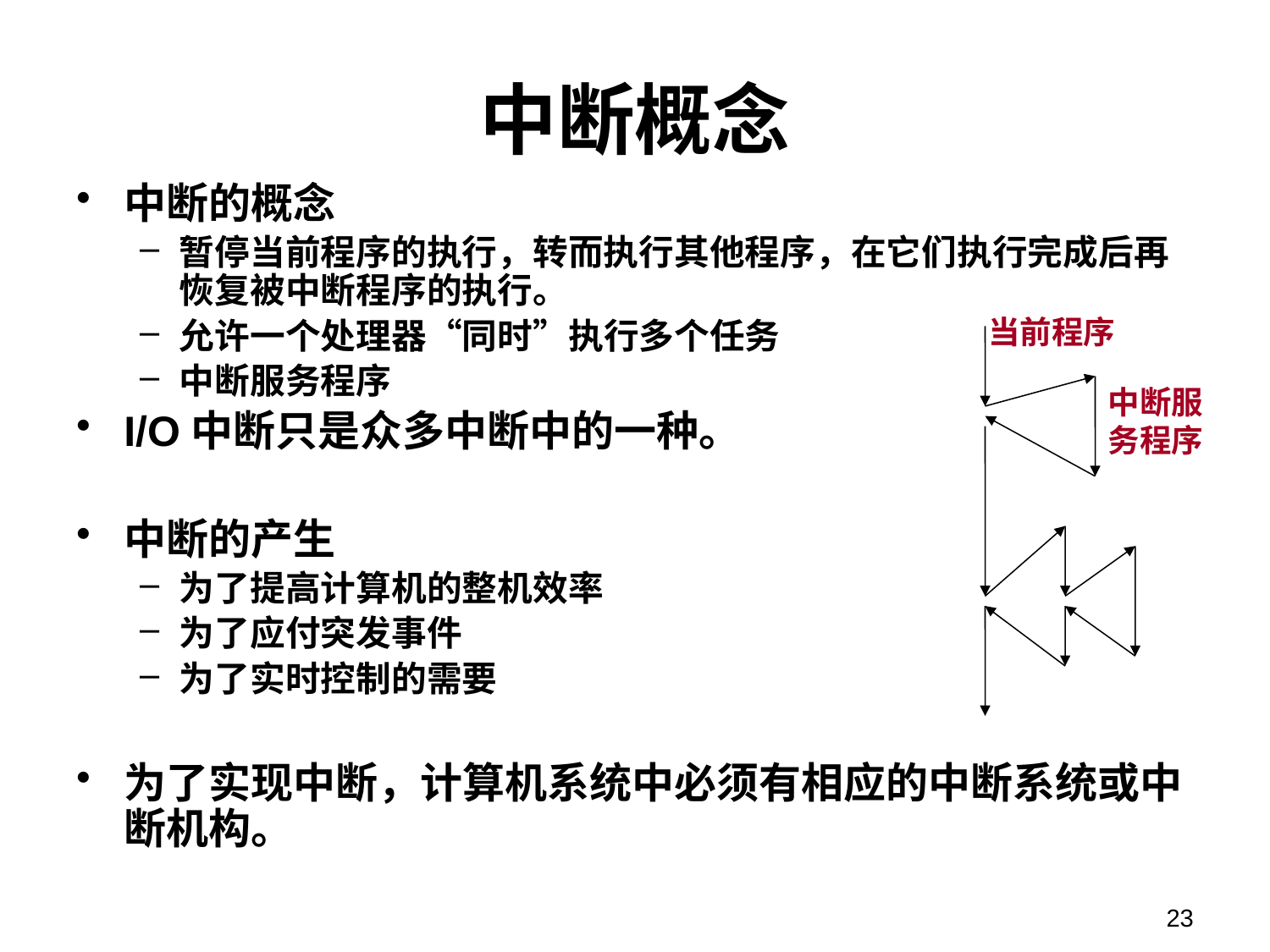

# 中断概念
中断的概念
暂停当前程序的执行，转而执行其他程序，在它们执行完成后再恢复被中断程序的执行。
允许一个处理器“同时”执行多个任务
中断服务程序
I/O中断只是众多中断中的一种。

中断的产生
为了提高计算机的整机效率
为了应付突发事件
为了实时控制的需要

为了实现中断，计算机系统中必须有相应的中断系统或中断机构。
当前程序

中断服
务程序
23